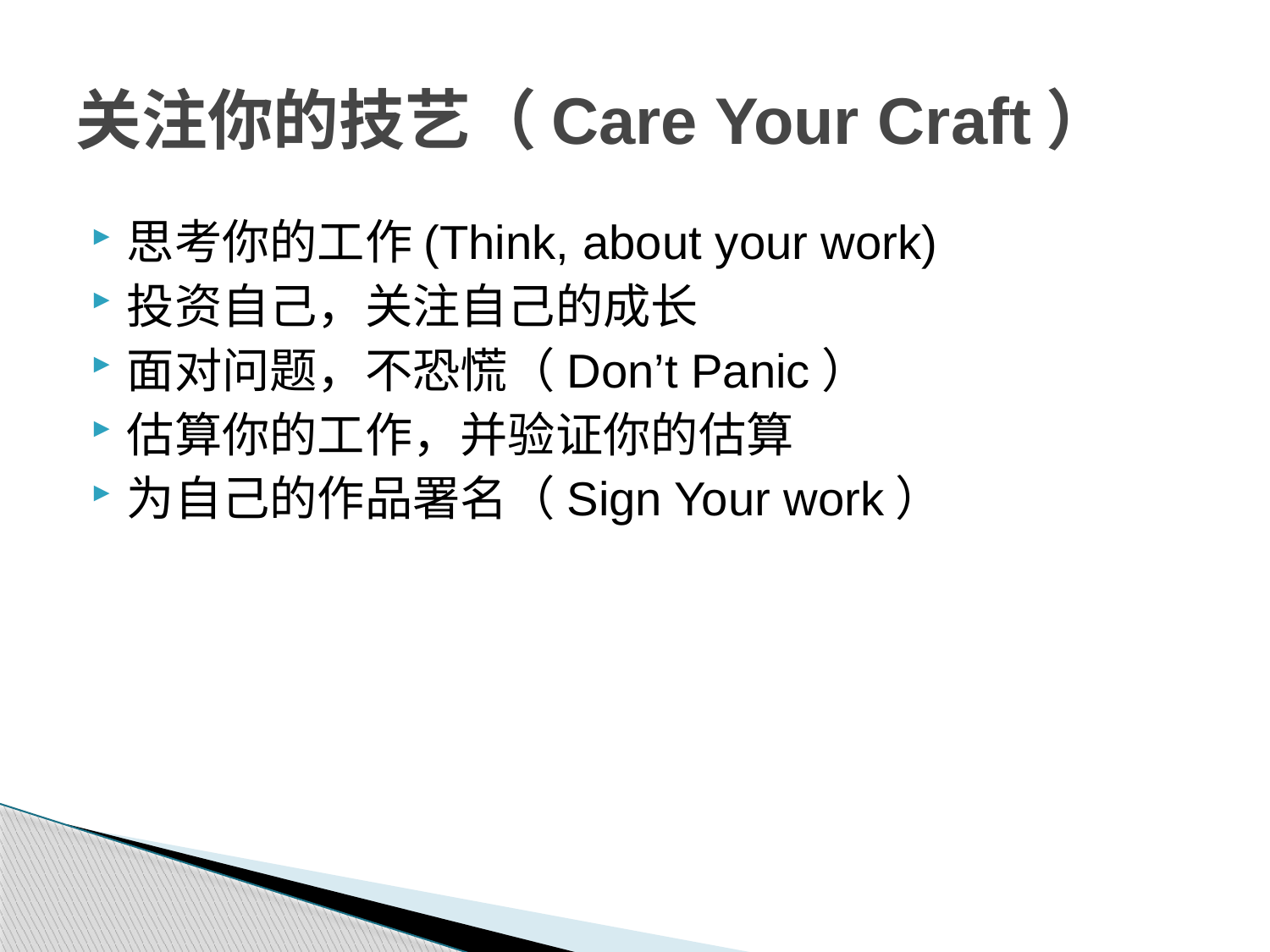

# 关注你的技艺（Care Your Craft）
思考你的工作(Think, about your work)
投资自己，关注自己的成长
面对问题，不恐慌（Don’t Panic）
估算你的工作，并验证你的估算
为自己的作品署名（Sign Your work）